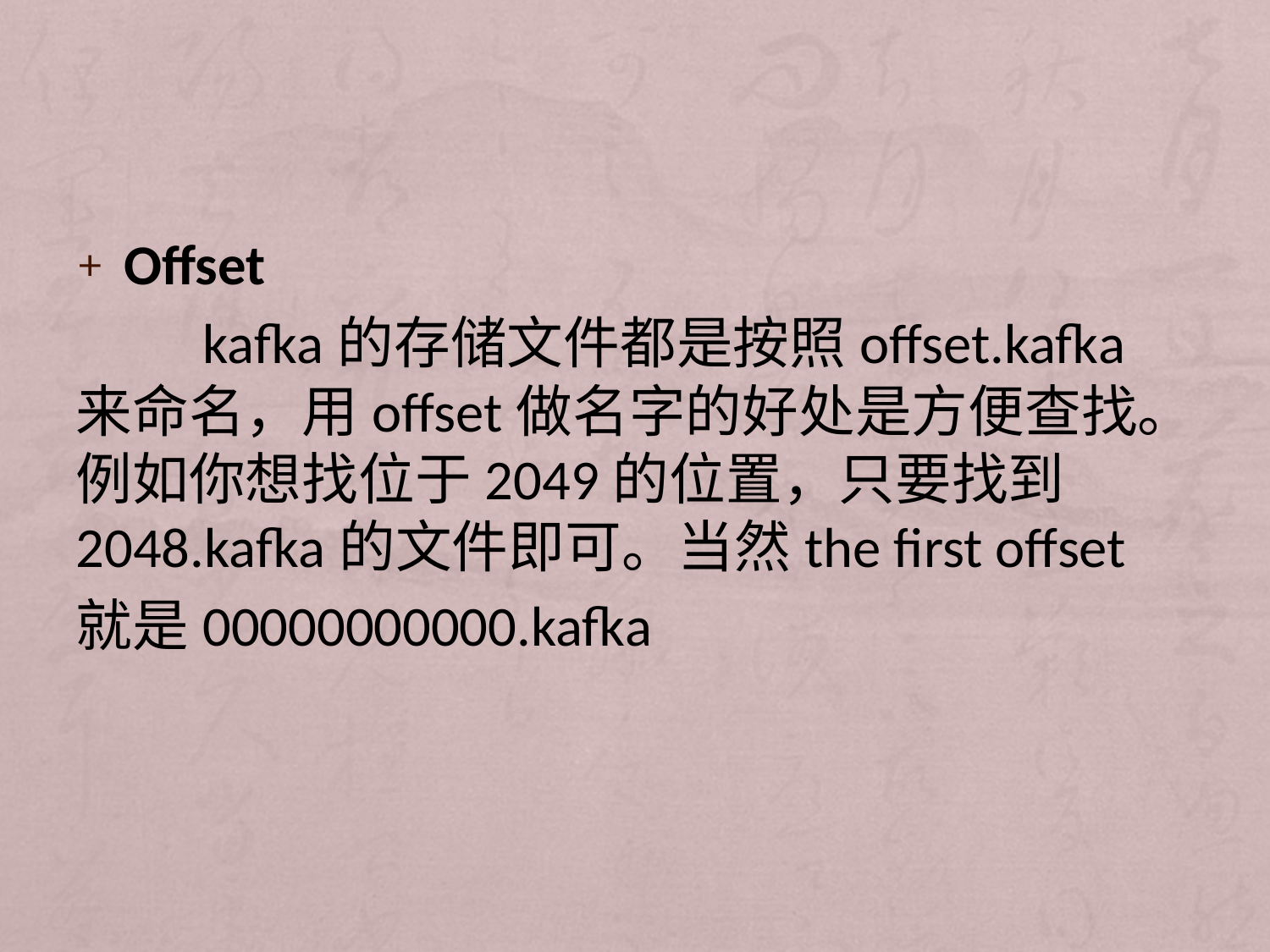

#
Offset
	kafka的存储文件都是按照offset.kafka来命名，用offset做名字的好处是方便查找。例如你想找位于2049的位置，只要找到2048.kafka的文件即可。当然the first offset
就是00000000000.kafka